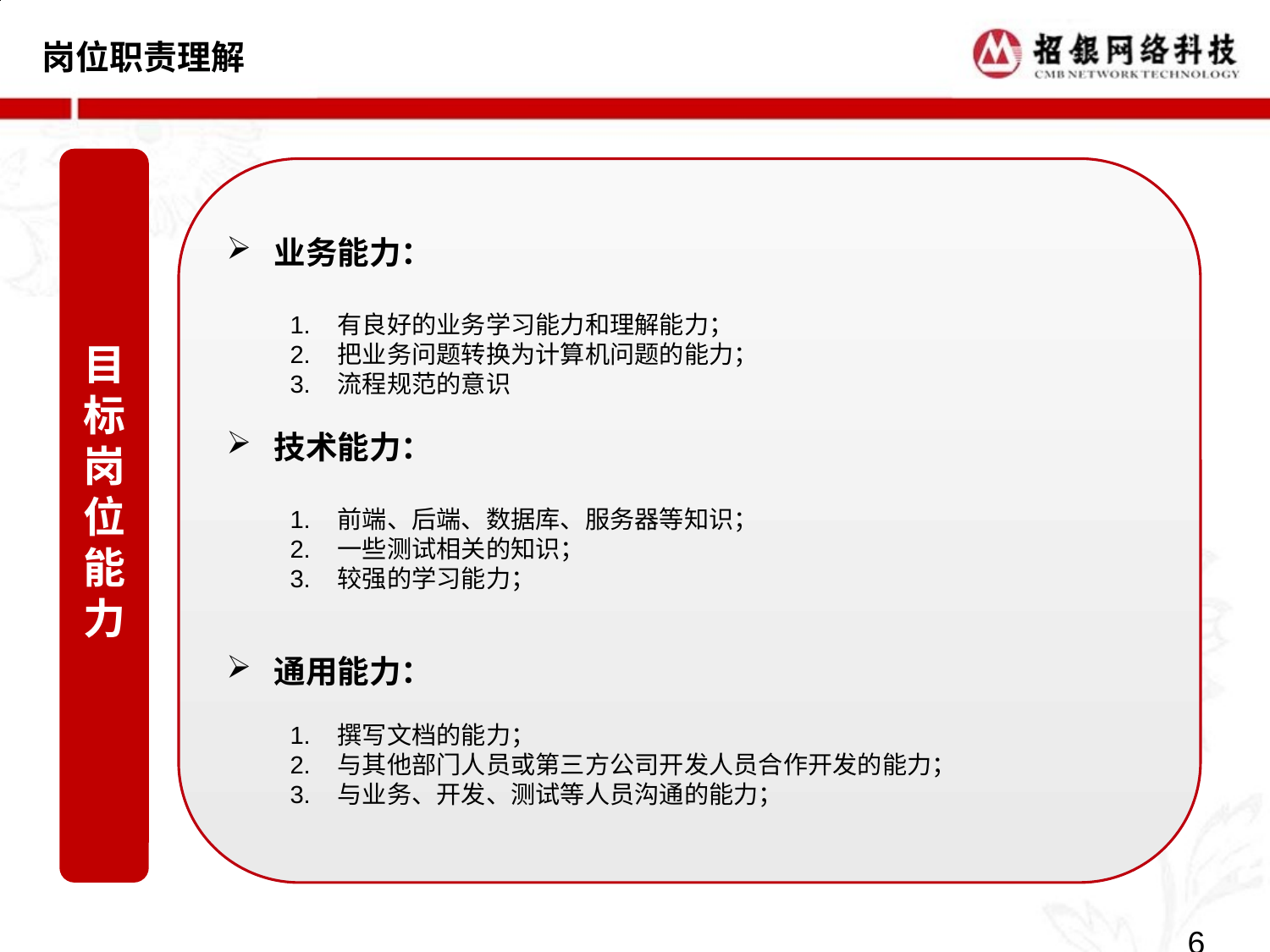

岗位职责理解

业务能力：

有良好的业务学习能力和理解能力；
把业务问题转换为计算机问题的能力；
流程规范的意识

技术能力：

前端、后端、数据库、服务器等知识；
一些测试相关的知识；
较强的学习能力；

通用能力：

撰写文档的能力；
与其他部门人员或第三方公司开发人员合作开发的能力；
与业务、开发、测试等人员沟通的能力；

目
标
岗
位
能
力

6